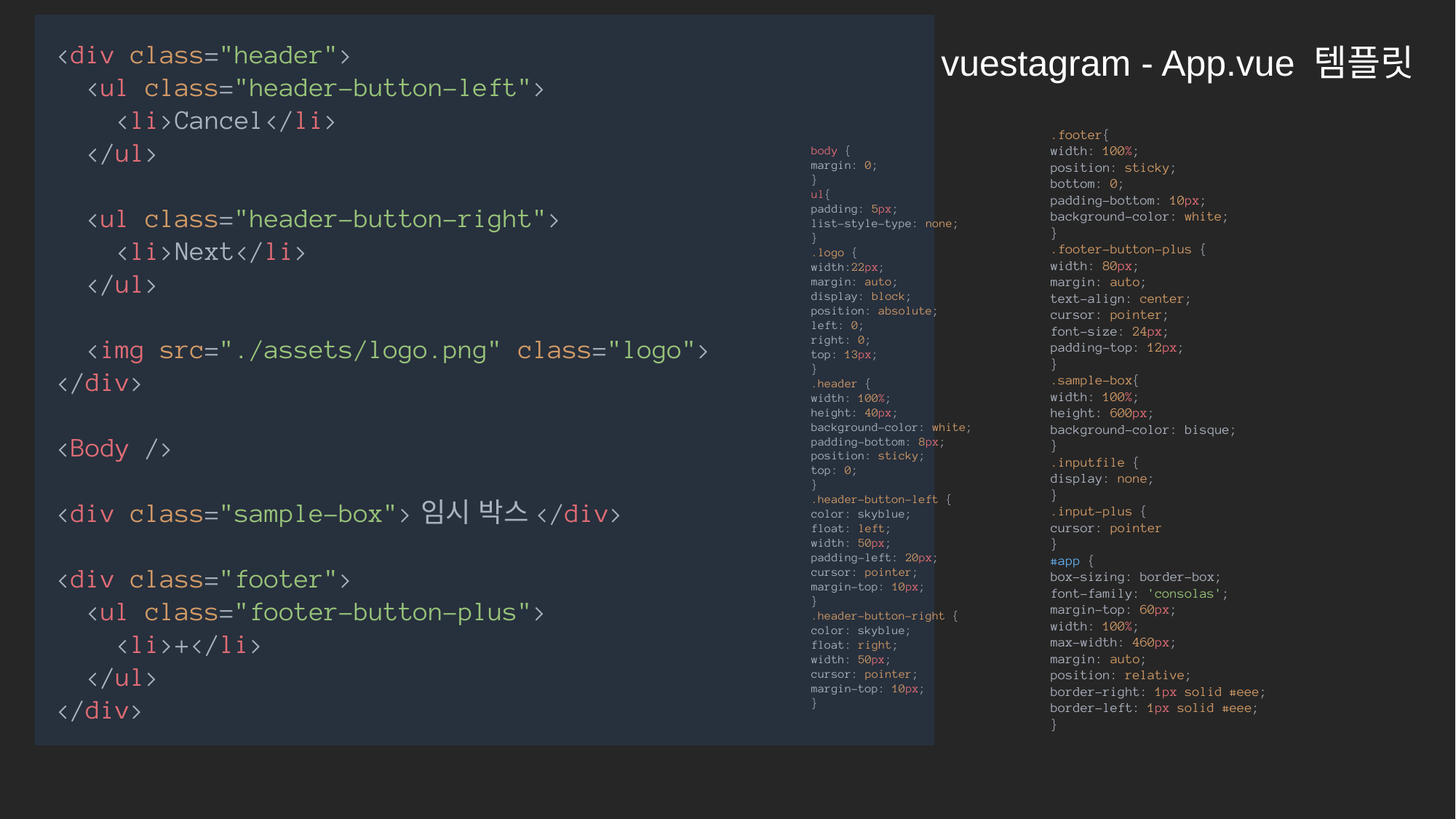

<div class="header">
  <ul class="header-button-left">
    <li>Cancel</li>
  </ul>

  <ul class="header-button-right">
    <li>Next</li>
  </ul>

  <img src="./assets/logo.png" class="logo">
</div>

<Body />

<div class="sample-box">임시 박스</div>

<div class="footer">
  <ul class="footer-button-plus">
    <li>+</li>
  </ul>
</div>
vuestagram - App.vue 템플릿
.footer{
width: 100%;
position: sticky;
bottom: 0;
padding-bottom: 10px;
background-color: white;
}
.footer-button-plus {
width: 80px;
margin: auto;
text-align: center;
cursor: pointer;
font-size: 24px;
padding-top: 12px;
}
.sample-box{
width: 100%;
height: 600px;
background-color: bisque;
}
.inputfile {
display: none;
}
.input-plus {
cursor: pointer
}
#app {
box-sizing: border-box;
font-family: 'consolas';
margin-top: 60px;
width: 100%;
max-width: 460px;
margin: auto;
position: relative;
border-right: 1px solid #eee;
border-left: 1px solid #eee;
}
body {
margin: 0;
}
ul{
padding: 5px;
list-style-type: none;
}
.logo {
width:22px;
margin: auto;
display: block;
position: absolute;
left: 0;
right: 0;
top: 13px;
}
.header {
width: 100%;
height: 40px;
background-color: white;
padding-bottom: 8px;
position: sticky;
top: 0;
}
.header-button-left {
color: skyblue;
float: left;
width: 50px;
padding-left: 20px;
cursor: pointer;
margin-top: 10px;
}
.header-button-right {
color: skyblue;
float: right;
width: 50px;
cursor: pointer;
margin-top: 10px;
}